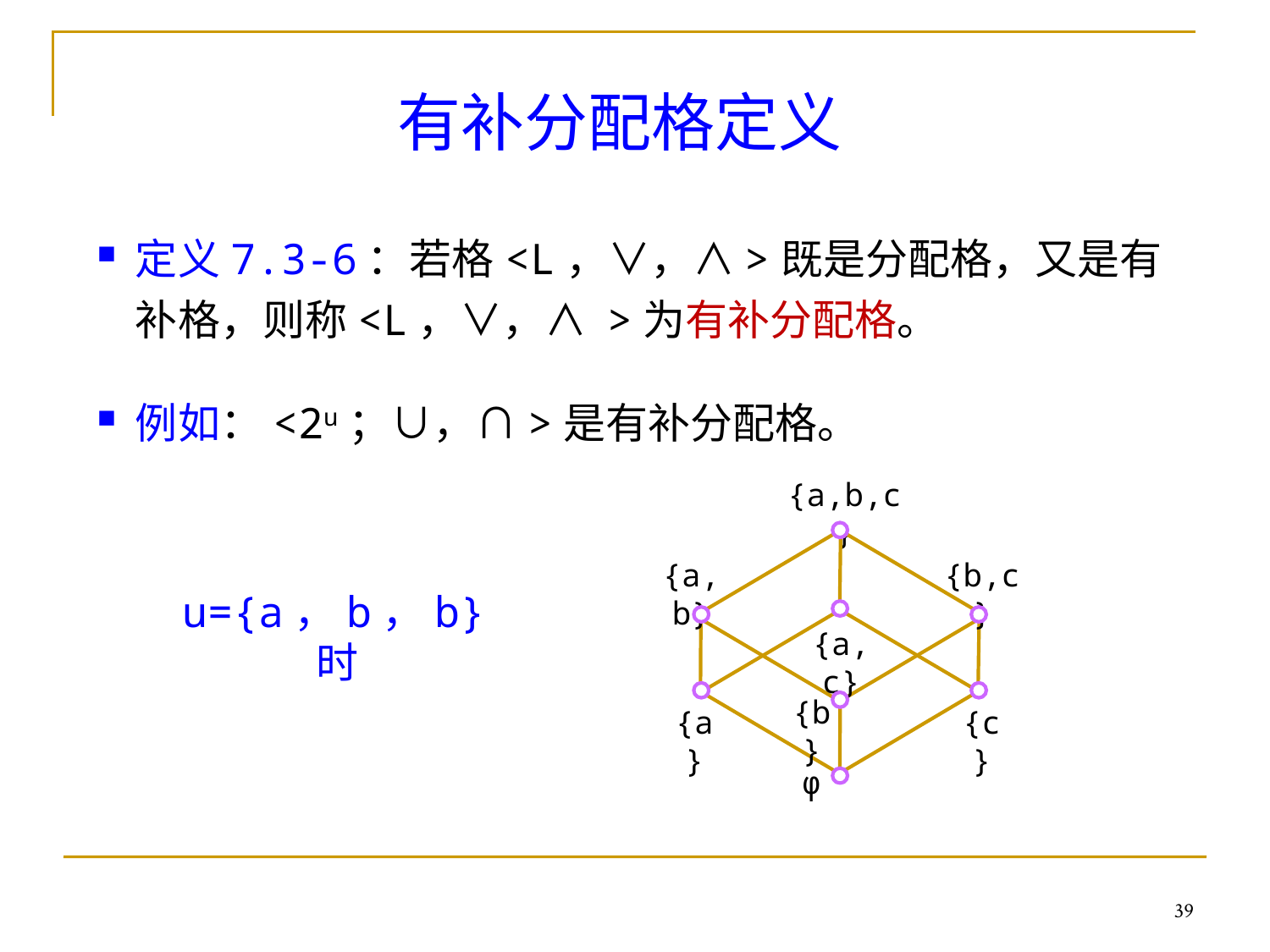

有补分配格定义
定义7.3-6：若格<L，∨，∧>既是分配格，又是有补格，则称<L，∨，∧ >为有补分配格。
例如：<2u；∪，∩>是有补分配格。
{a,b,c}

{a,b}
{b,c}

{a,c}

{b}

{a}
{c}

φ

u={a，b，b}时
39